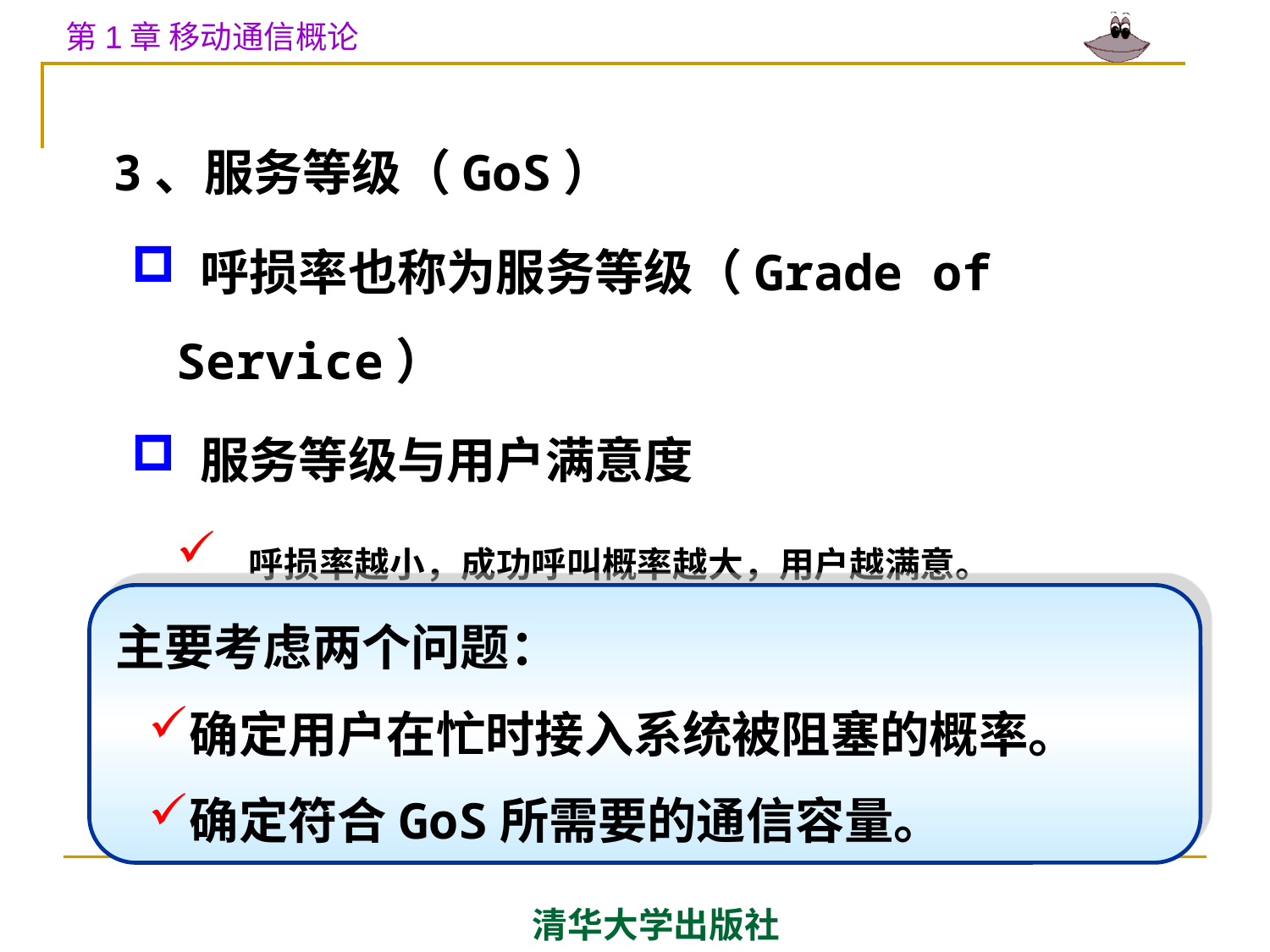

3、服务等级（GoS）
 呼损率也称为服务等级（Grade of Service）
 服务等级与用户满意度
 呼损率越小，成功呼叫概率越大，用户越满意。
 可用来衡量最忙情况下用户进入系统的能力

主要考虑两个问题：
确定用户在忙时接入系统被阻塞的概率。
确定符合GoS所需要的通信容量。